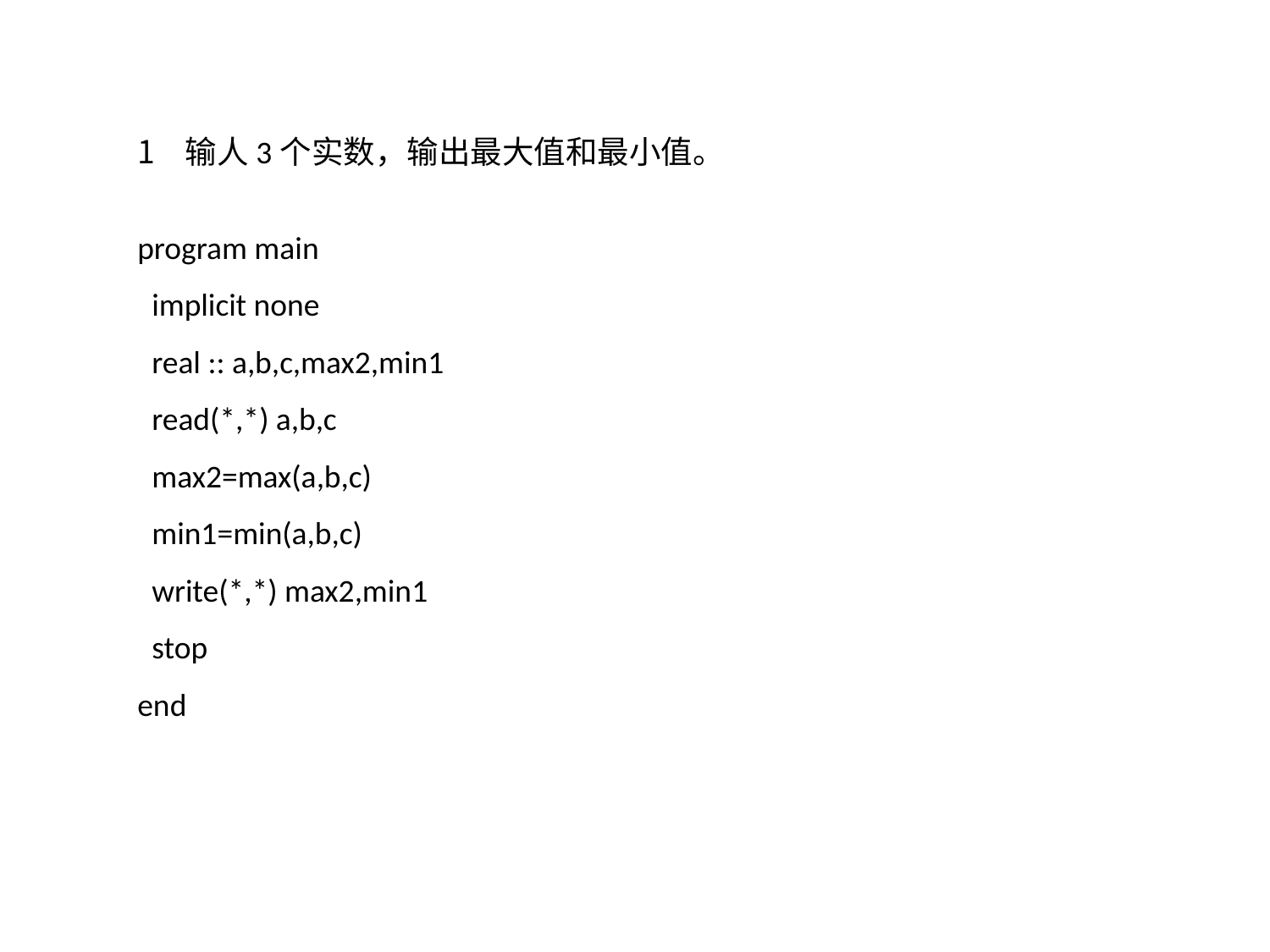

输人3个实数，输出最大值和最小值。

program main
  implicit none
  real :: a,b,c,max2,min1
  read(*,*) a,b,c
  max2=max(a,b,c)
  min1=min(a,b,c)
  write(*,*) max2,min1
  stop
end